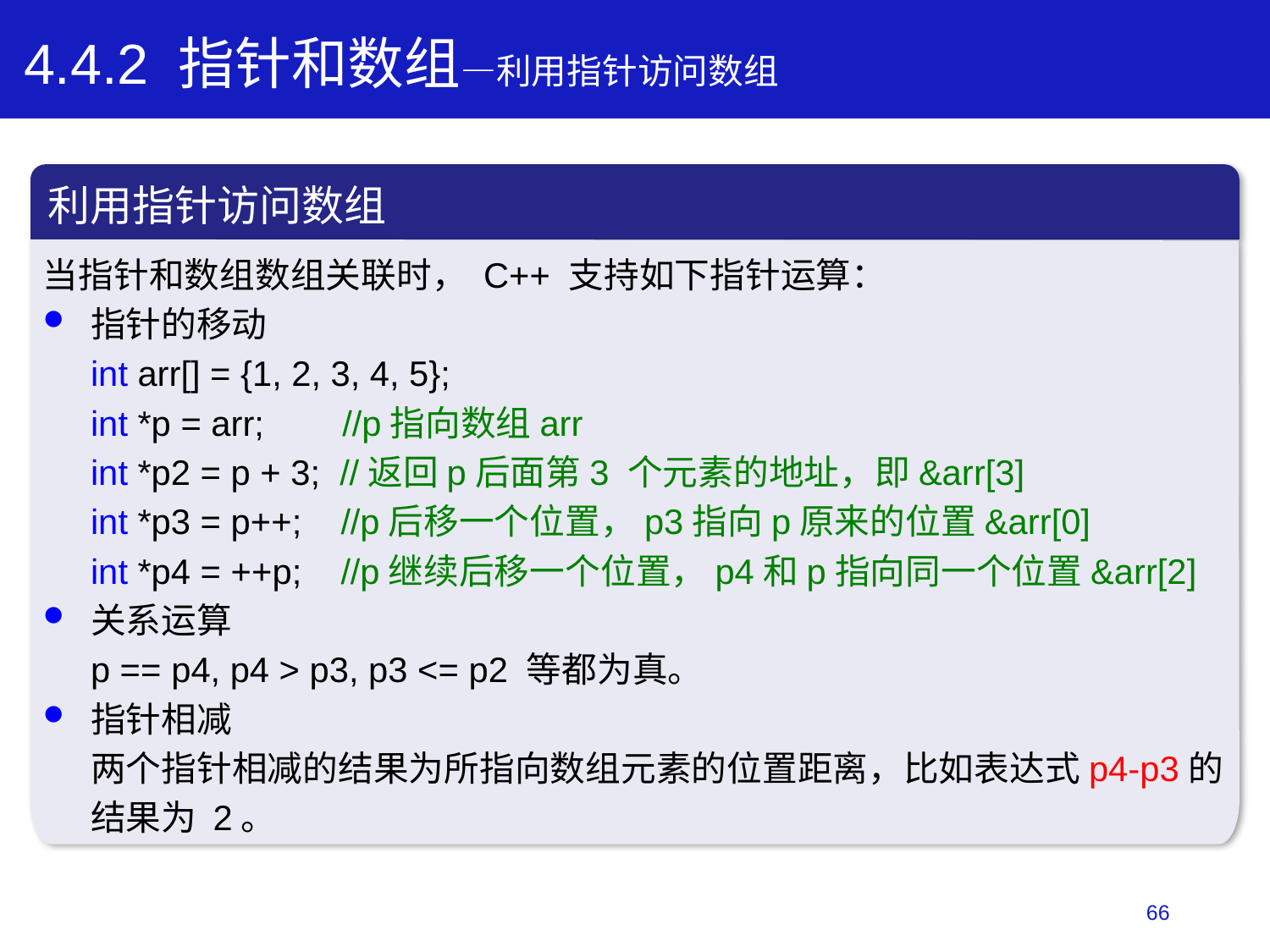

4.4.2 指针和数组—利用指针访问数组
利用指针访问数组
当指针和数组数组关联时， C++ 支持如下指针运算：
指针的移动
int arr[] = {1, 2, 3, 4, 5};
int *p = arr;        //p指向数组arr
int *p2 = p + 3;  //返回p后面第3 个元素的地址，即&arr[3]
int *p3 = p++;    //p后移一个位置，p3指向p原来的位置&arr[0]
int *p4 = ++p;    //p继续后移一个位置，p4和p指向同一个位置&arr[2]
关系运算
p == p4, p4 > p3, p3 <= p2 等都为真。
指针相减
两个指针相减的结果为所指向数组元素的位置距离，比如表达式p4-p3的
结果为 2。
66